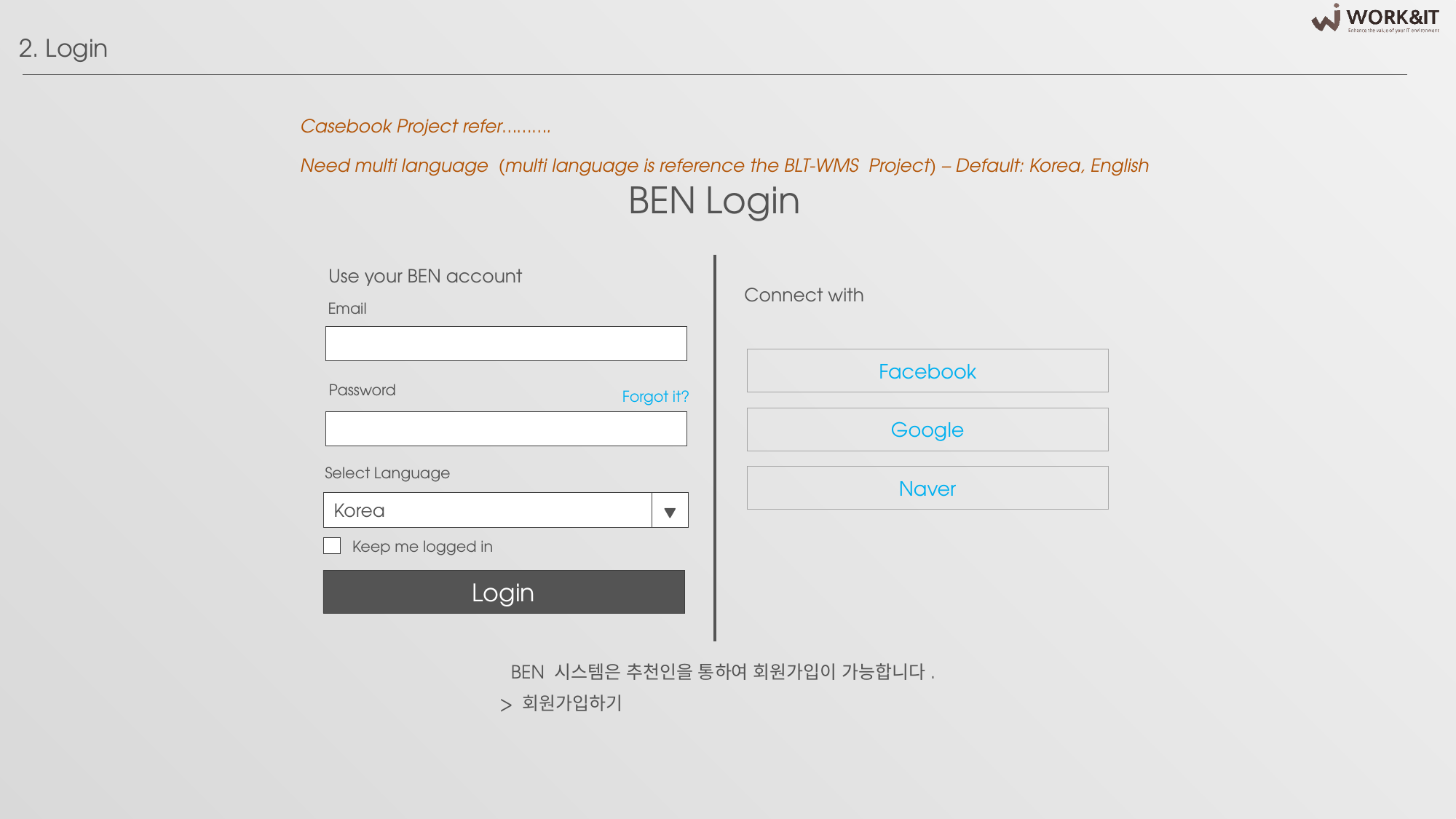

2. Login
Casebook Project refer……….

Need multi language  (multi language is reference the BLT-WMS  Project) – Default: Korea, English
BEN Login
Use your BEN account
Connect with
Email

Facebook
Password
Forgot it?
Google

Select Language
Naver
Korea
▼
Keep me logged in

Login
BEN 시스템은 추천인을 통하여 회원가입이 가능합니다.
> 회원가입하기